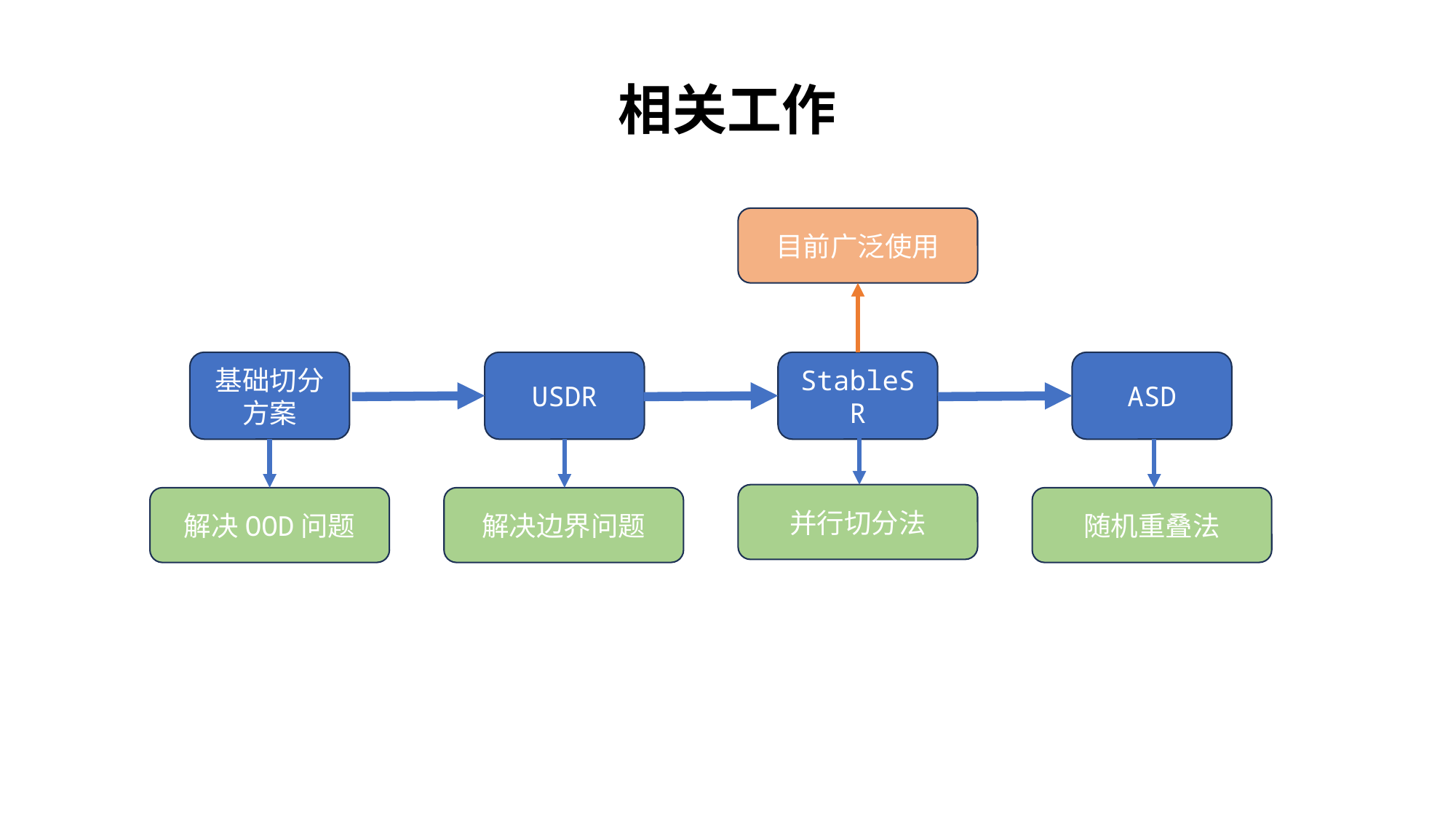

相关工作
目前广泛使用
基础切分方案
USDR
StableSR
ASD
并行切分法
解决OOD问题
解决边界问题
随机重叠法